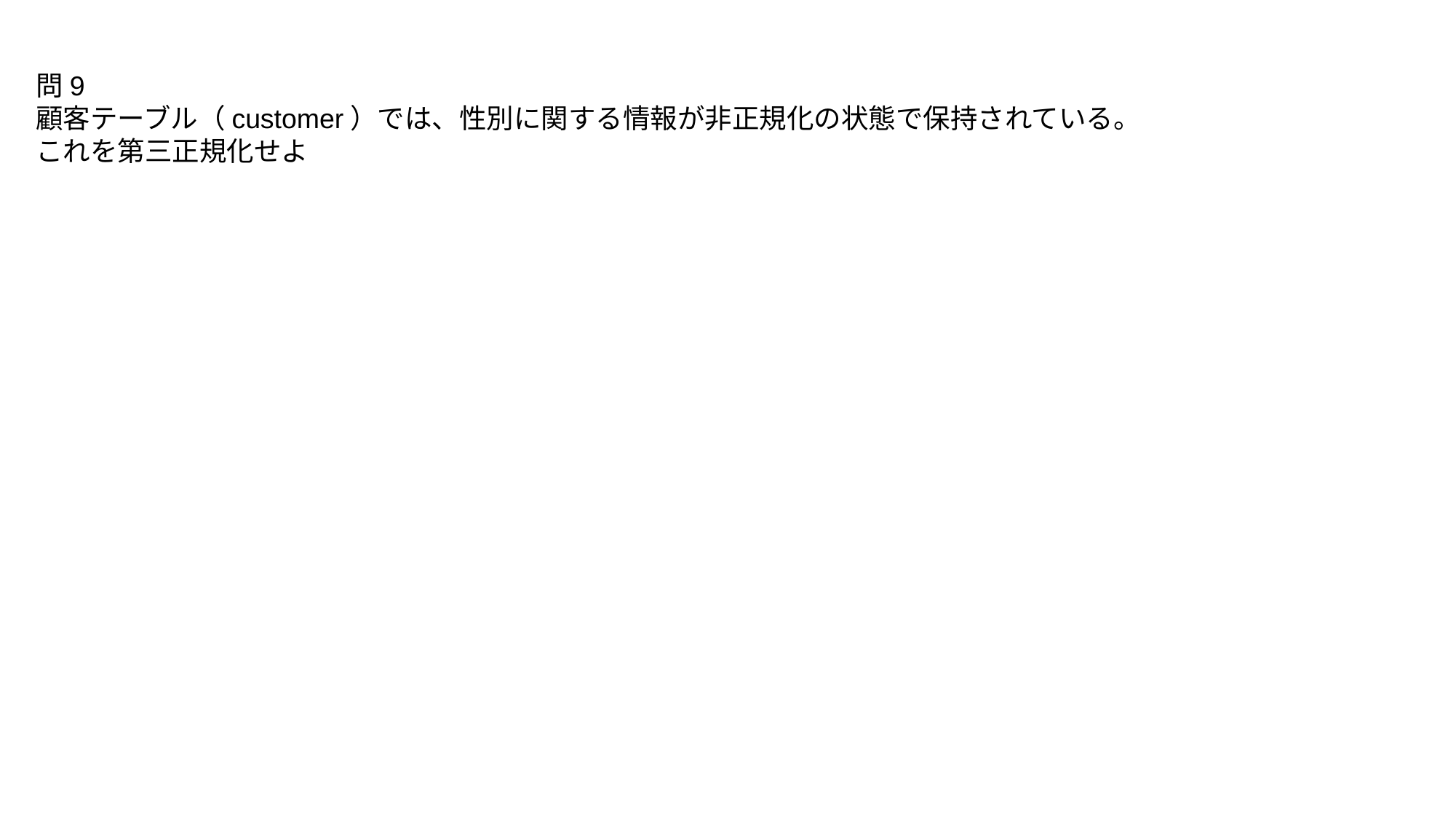

問9
顧客テーブル（customer）では、性別に関する情報が非正規化の状態で保持されている。
これを第三正規化せよ